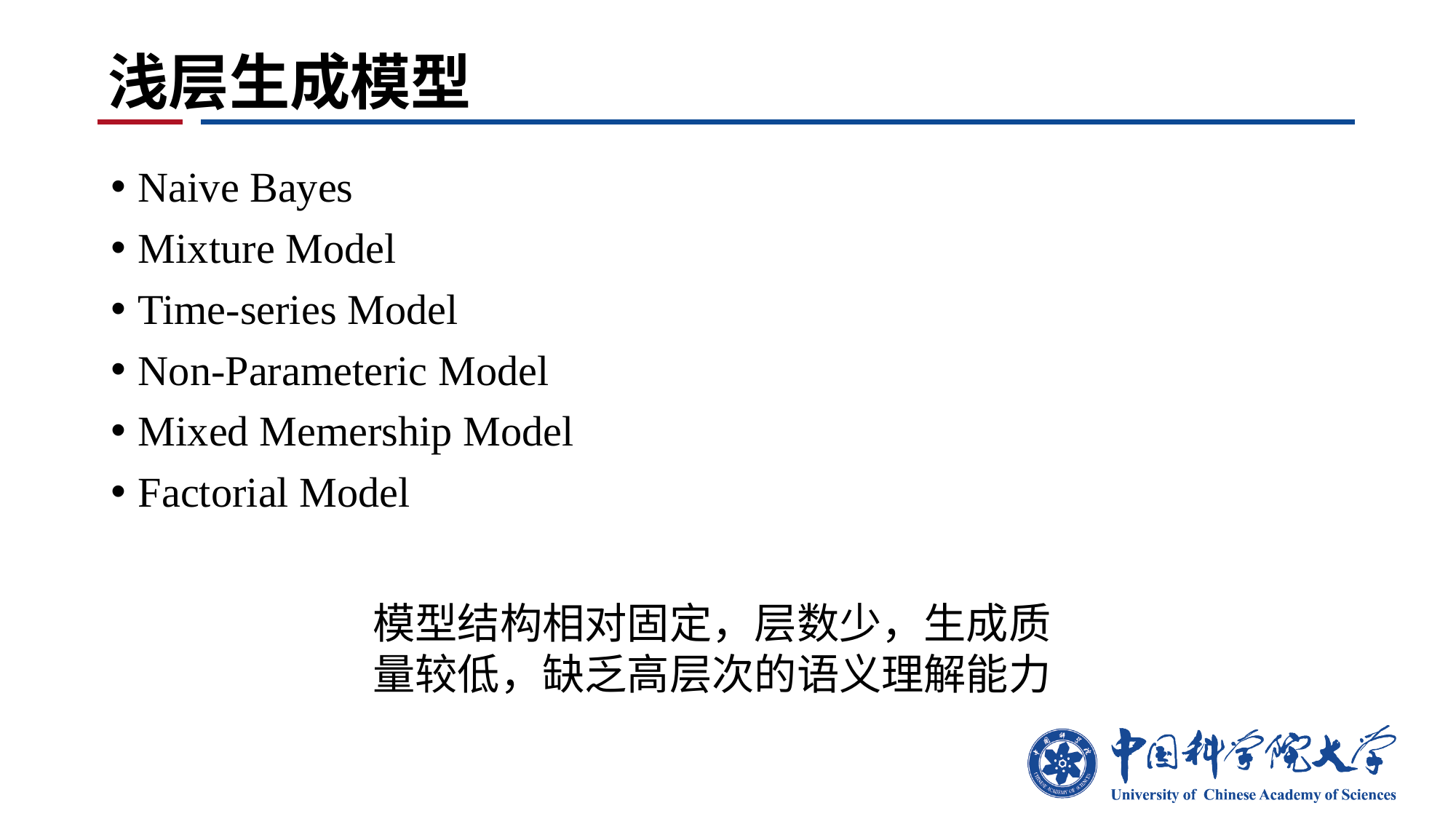

# 浅层生成模型
Naive Bayes
Mixture Model
Time-series Model
Non-Parameteric Model
Mixed Memership Model
Factorial Model
模型结构相对固定，层数少，生成质量较低，缺乏高层次的语义理解能力